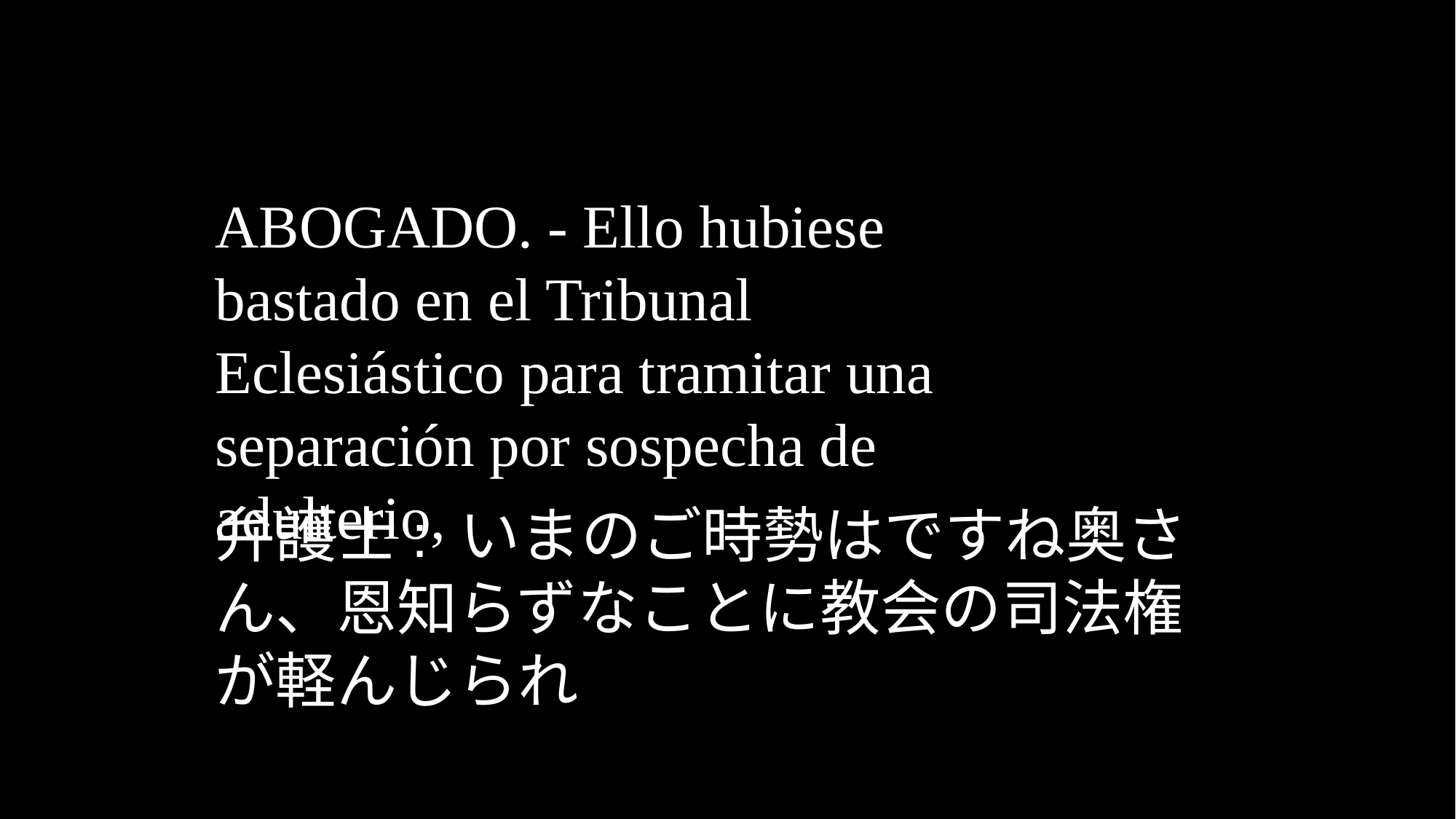

ABOGADO. - Ello hubiese bastado en el Tribunal Eclesiástico para tramitar una separación por sospecha de adulterio,

弁護士: いまのご時勢はですね奥さん、恩知らずなことに教会の司法権が軽んじられ